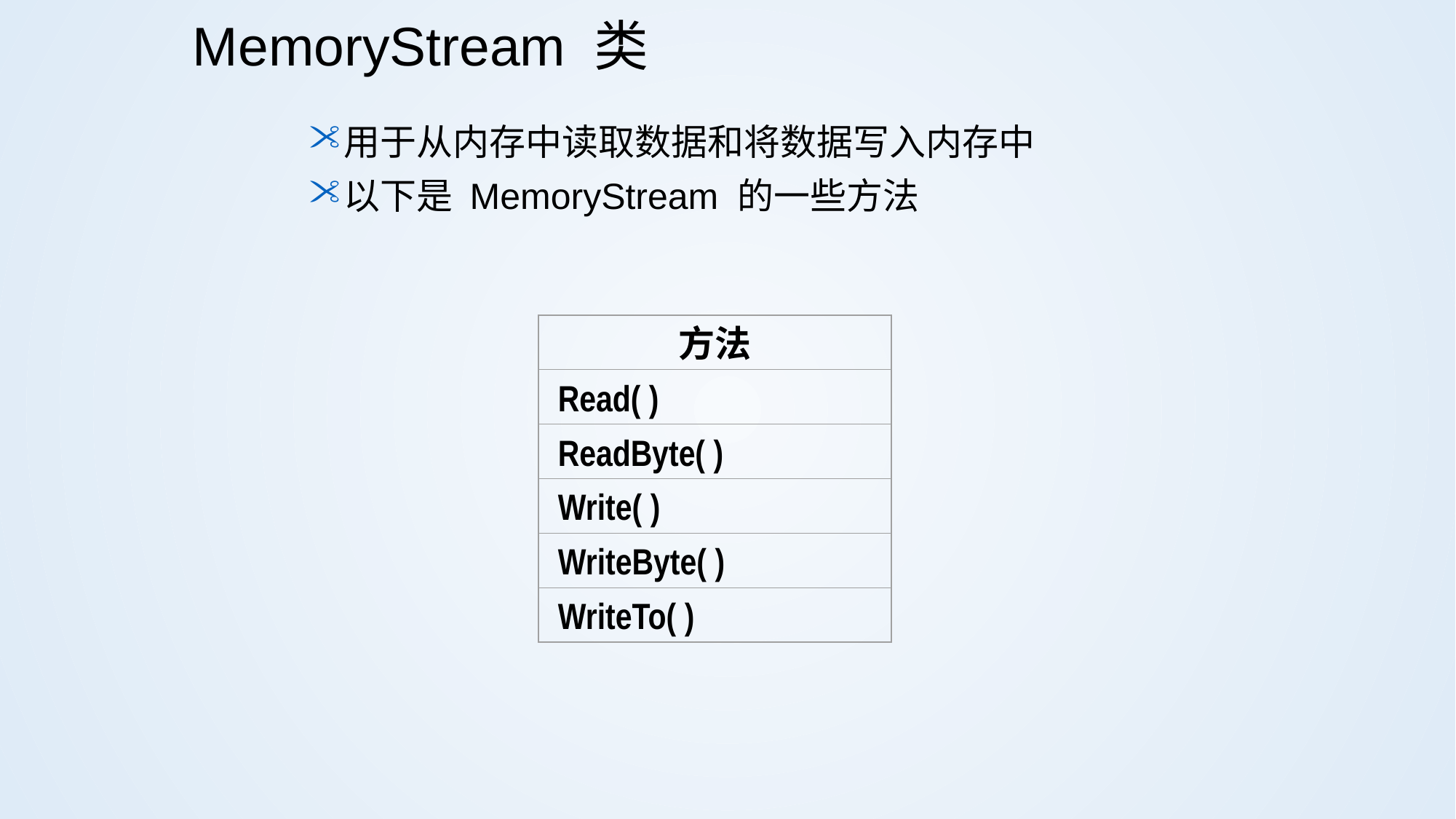

# MemoryStream 类
用于从内存中读取数据和将数据写入内存中
以下是 MemoryStream 的一些方法

方法

Read( )

ReadByte( )

Write( )

WriteByte( )

WriteTo( )